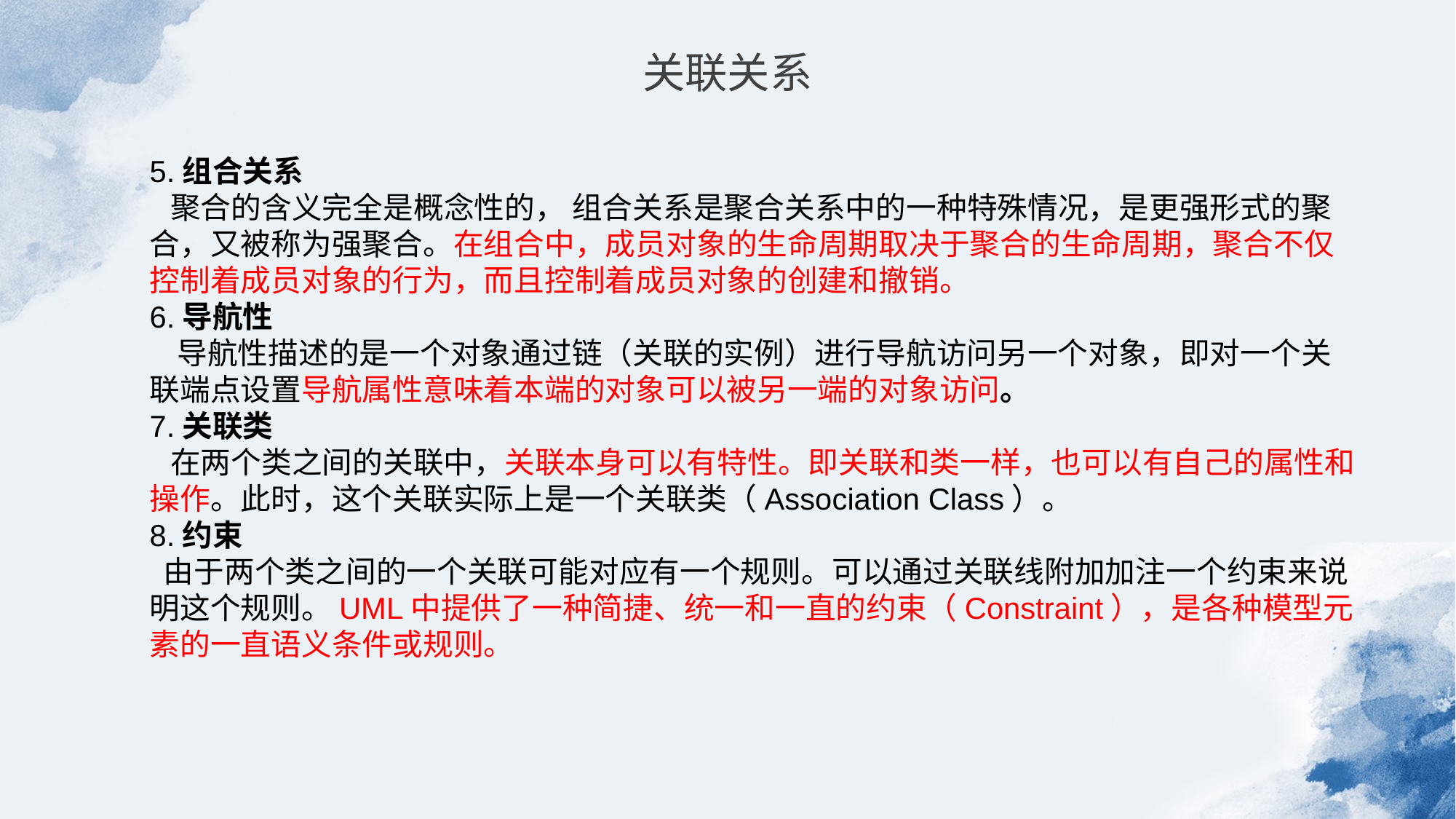

关联关系
5.组合关系
  聚合的含义完全是概念性的， 组合关系是聚合关系中的一种特殊情况，是更强形式的聚合，又被称为强聚合。在组合中，成员对象的生命周期取决于聚合的生命周期，聚合不仅控制着成员对象的行为，而且控制着成员对象的创建和撤销。
6.导航性
   导航性描述的是一个对象通过链（关联的实例）进行导航访问另一个对象，即对一个关联端点设置导航属性意味着本端的对象可以被另一端的对象访问。
7.关联类
  在两个类之间的关联中，关联本身可以有特性。即关联和类一样，也可以有自己的属性和操作。此时，这个关联实际上是一个关联类（Association Class）。
8.约束
 由于两个类之间的一个关联可能对应有一个规则。可以通过关联线附加加注一个约束来说明这个规则。UML中提供了一种简捷、统一和一直的约束（Constraint），是各种模型元素的一直语义条件或规则。